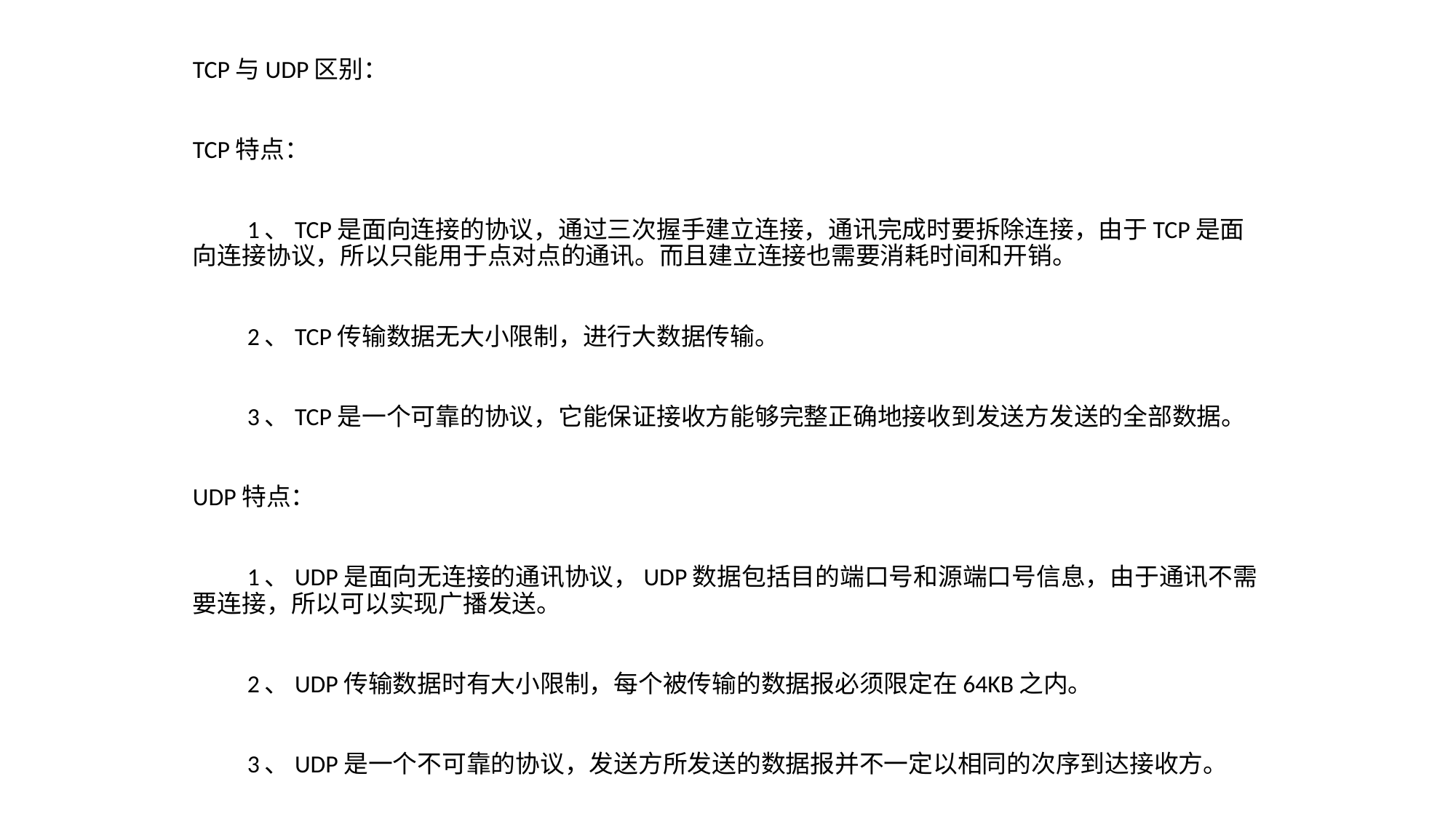

TCP与UDP区别：

TCP特点：

　　1、TCP是面向连接的协议，通过三次握手建立连接，通讯完成时要拆除连接，由于TCP是面向连接协议，所以只能用于点对点的通讯。而且建立连接也需要消耗时间和开销。

　　2、TCP传输数据无大小限制，进行大数据传输。

　　3、TCP是一个可靠的协议，它能保证接收方能够完整正确地接收到发送方发送的全部数据。

UDP特点：

　　1、UDP是面向无连接的通讯协议，UDP数据包括目的端口号和源端口号信息，由于通讯不需要连接，所以可以实现广播发送。

　　2、UDP传输数据时有大小限制，每个被传输的数据报必须限定在64KB之内。

　　3、UDP是一个不可靠的协议，发送方所发送的数据报并不一定以相同的次序到达接收方。